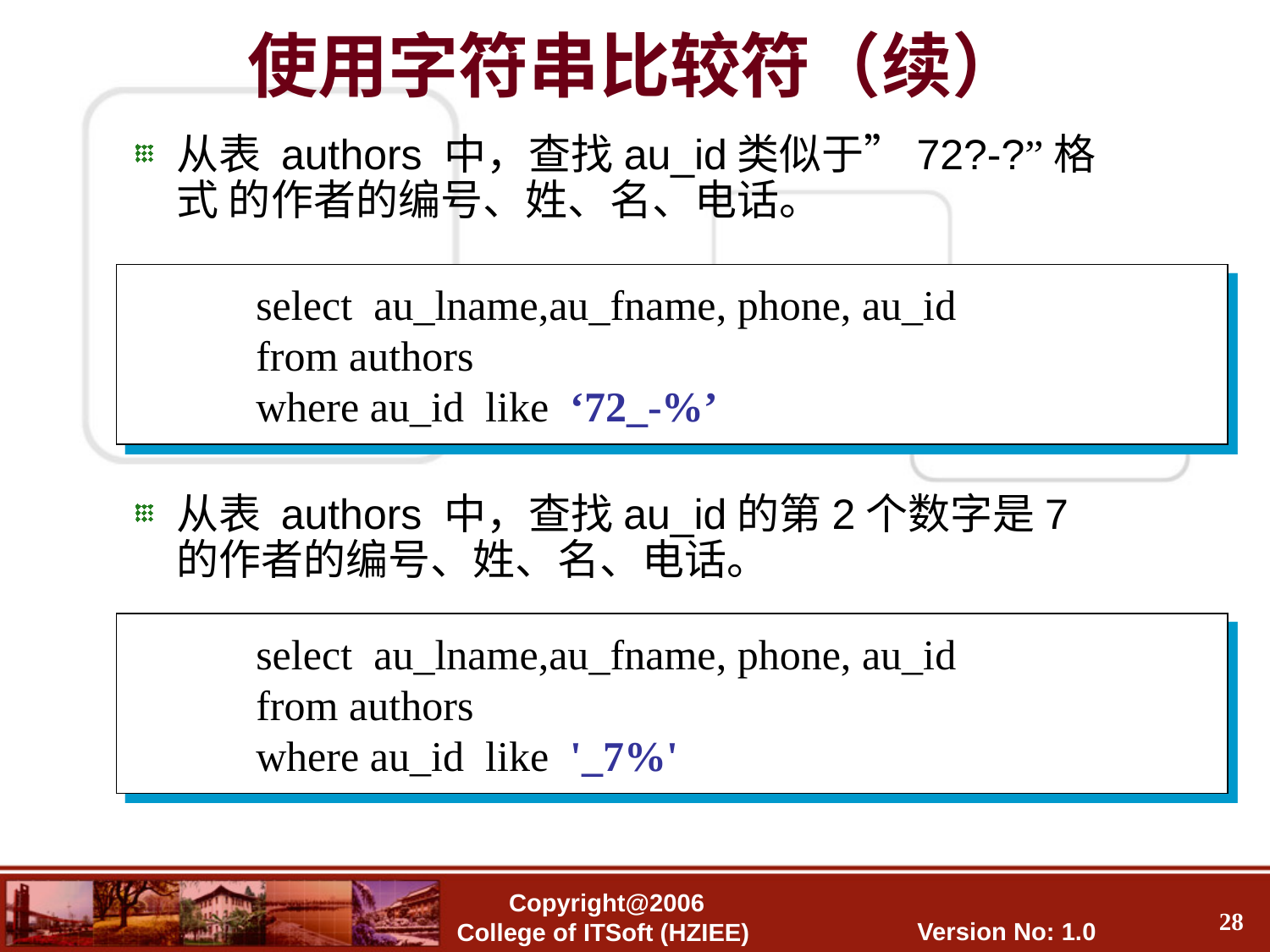

使用字符串比较符（续）
从表 authors 中，查找au_id类似于”72?-?”格式 的作者的编号、姓、名、电话。
select  au_lname,au_fname, phone, au_id
from authors
where au_id  like  ‘72_-%’
从表 authors 中，查找au_id的第2个数字是7的作者的编号、姓、名、电话。
select  au_lname,au_fname, phone, au_id
from authors
where au_id  like  '_7%'